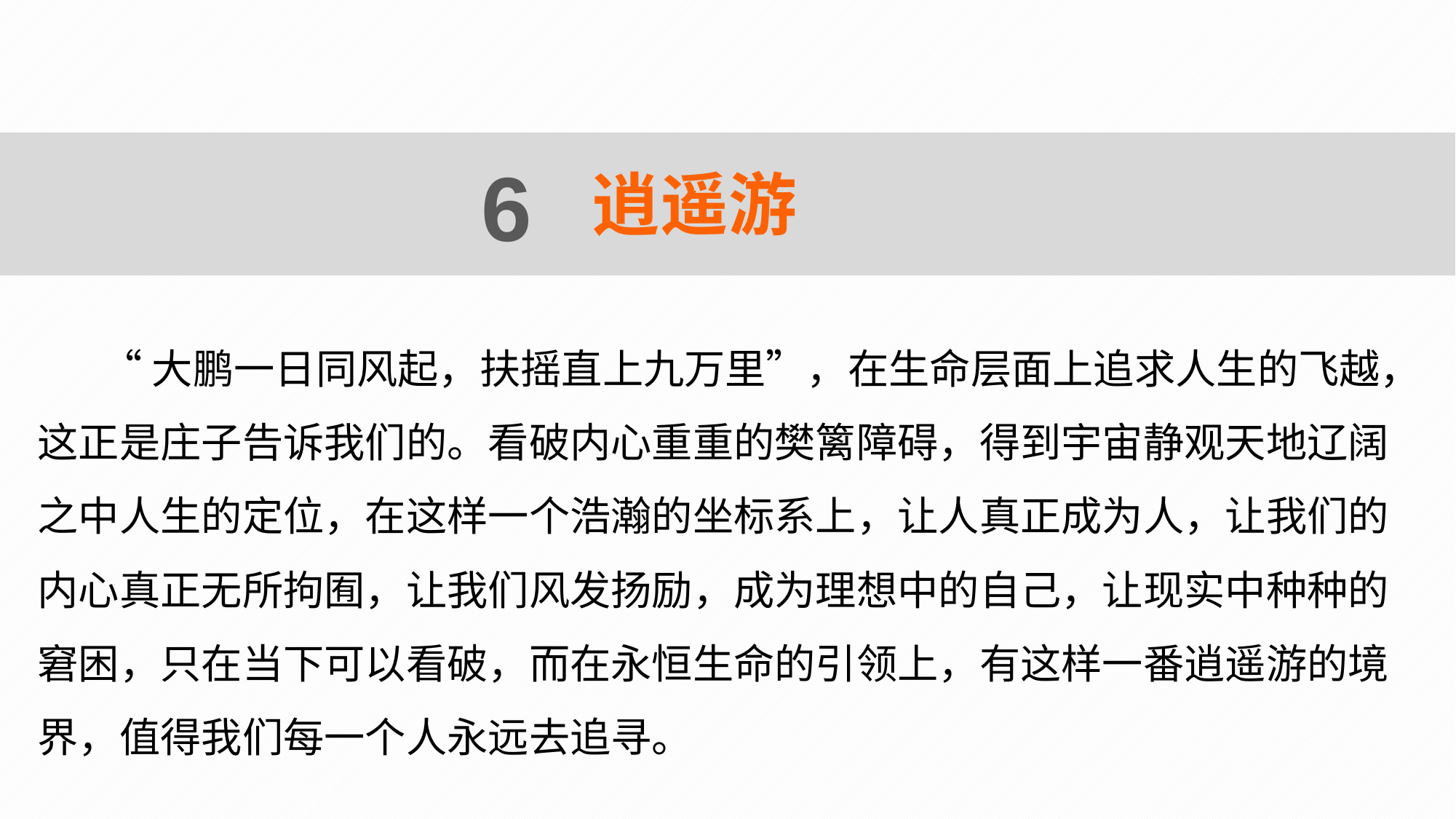

6
逍遥游
       “大鹏一日同风起，扶摇直上九万里”，在生命层面上追求人生的飞越，这正是庄子告诉我们的。看破内心重重的樊篱障碍，得到宇宙静观天地辽阔之中人生的定位，在这样一个浩瀚的坐标系上，让人真正成为人，让我们的内心真正无所拘囿，让我们风发扬励，成为理想中的自己，让现实中种种的窘困，只在当下可以看破，而在永恒生命的引领上，有这样一番逍遥游的境界，值得我们每一个人永远去追寻。